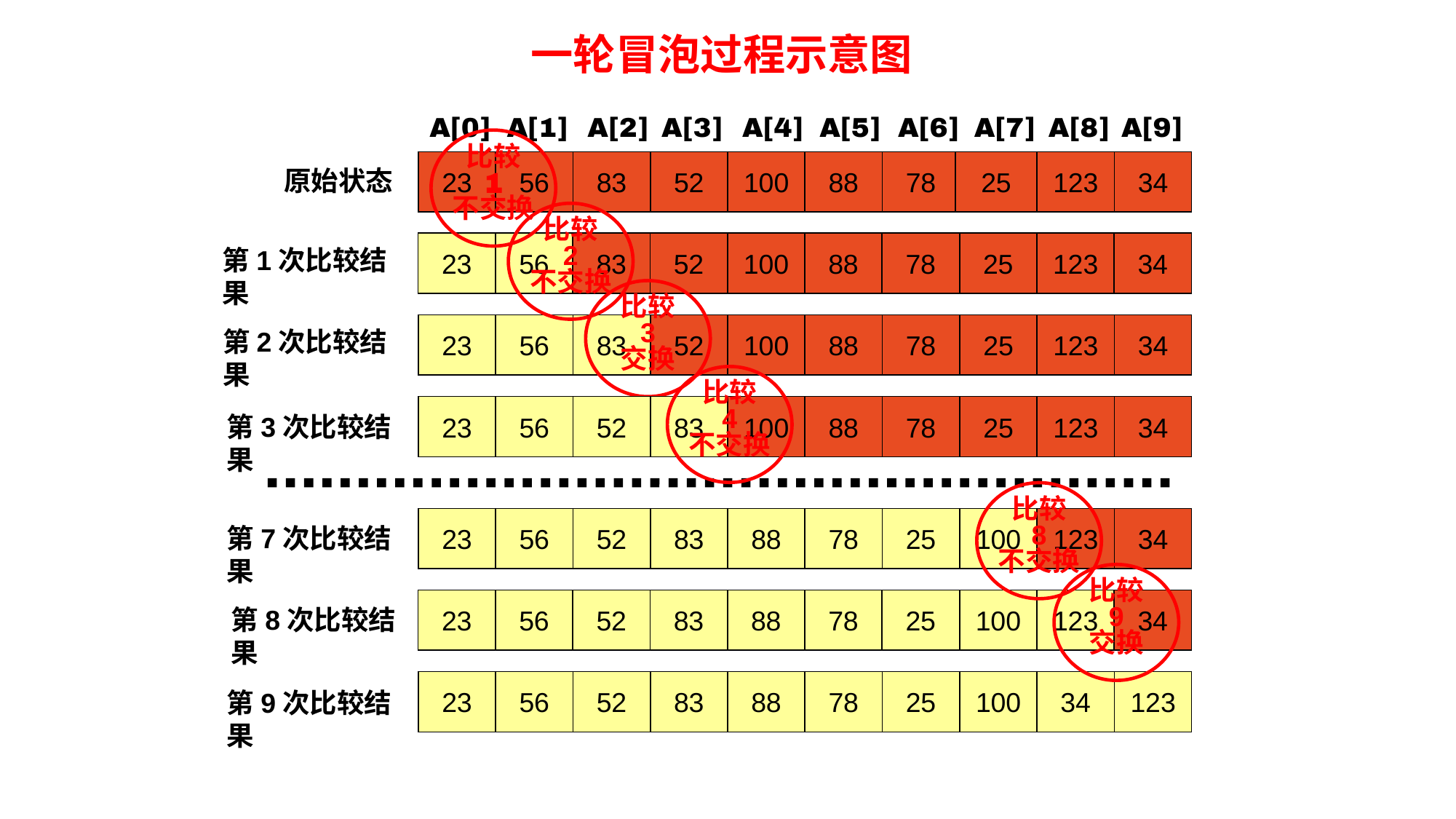

一轮冒泡过程示意图
A[0]
A[1]
A[2]
A[3]
A[4]
A[5]
A[6]
A[7]
A[8]
A[9]
比较
1
不交换
23
56
83
52
100
88
78
25
123
34
原始状态
比较
2
不交换
23
56
83
52
100
88
78
25
123
34
第1次比较结果
比较
3
交换
23
56
83
52
100
88
78
25
123
34
第2次比较结果
比较
4
不交换
23
56
52
83
100
88
78
25
123
34
第3次比较结果

比较
8
不交换
23
56
52
83
88
78
25
100
123
34
第7次比较结果
比较
9
交换
23
56
52
83
88
78
25
100
123
34
第8次比较结果
23
56
52
83
88
78
25
100
34
123
第9次比较结果